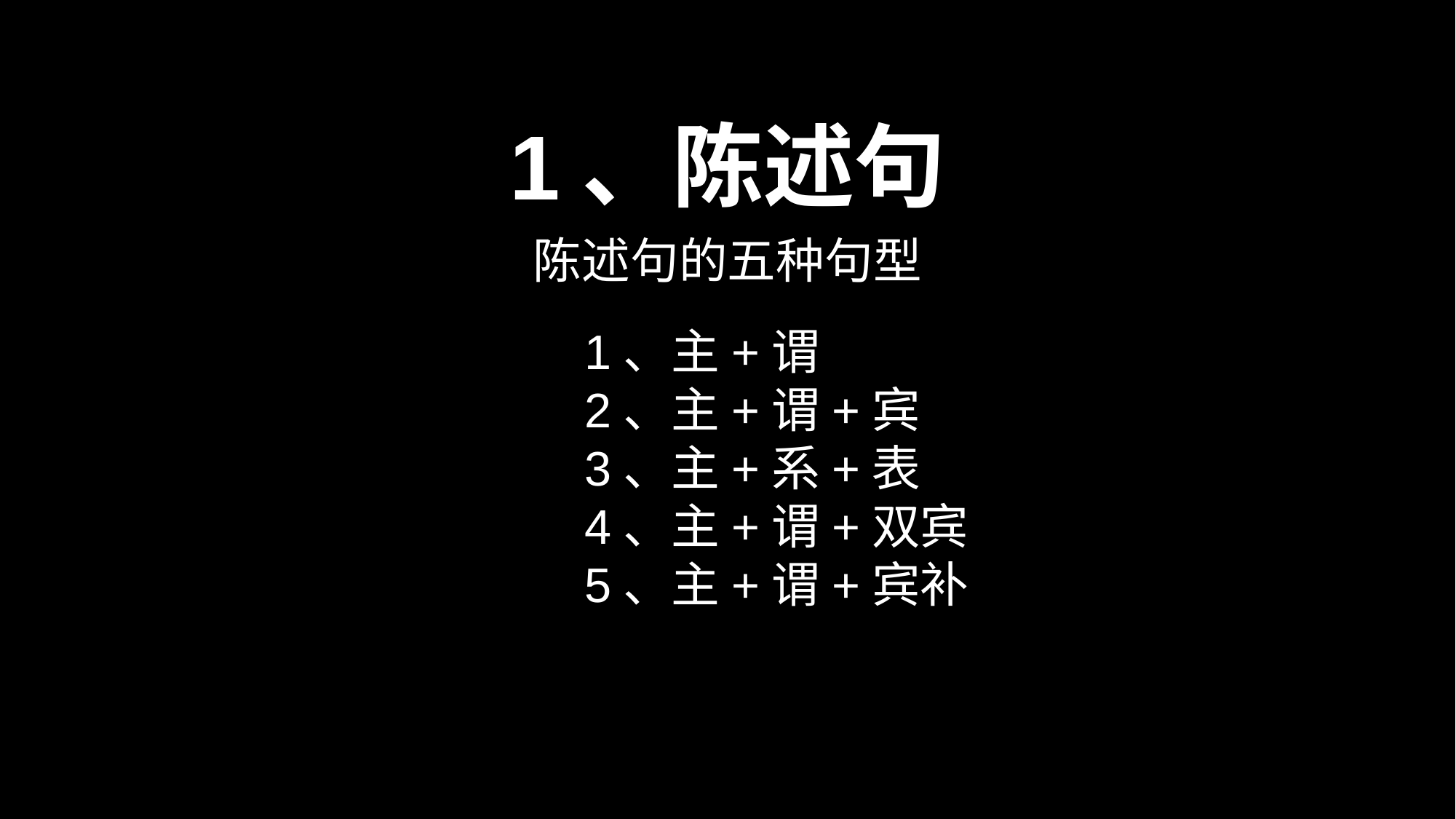

1、陈述句
陈述句的五种句型
1、主+谓
2、主+谓+宾
3、主+系+表
4、主+谓+双宾
5、主+谓+宾补